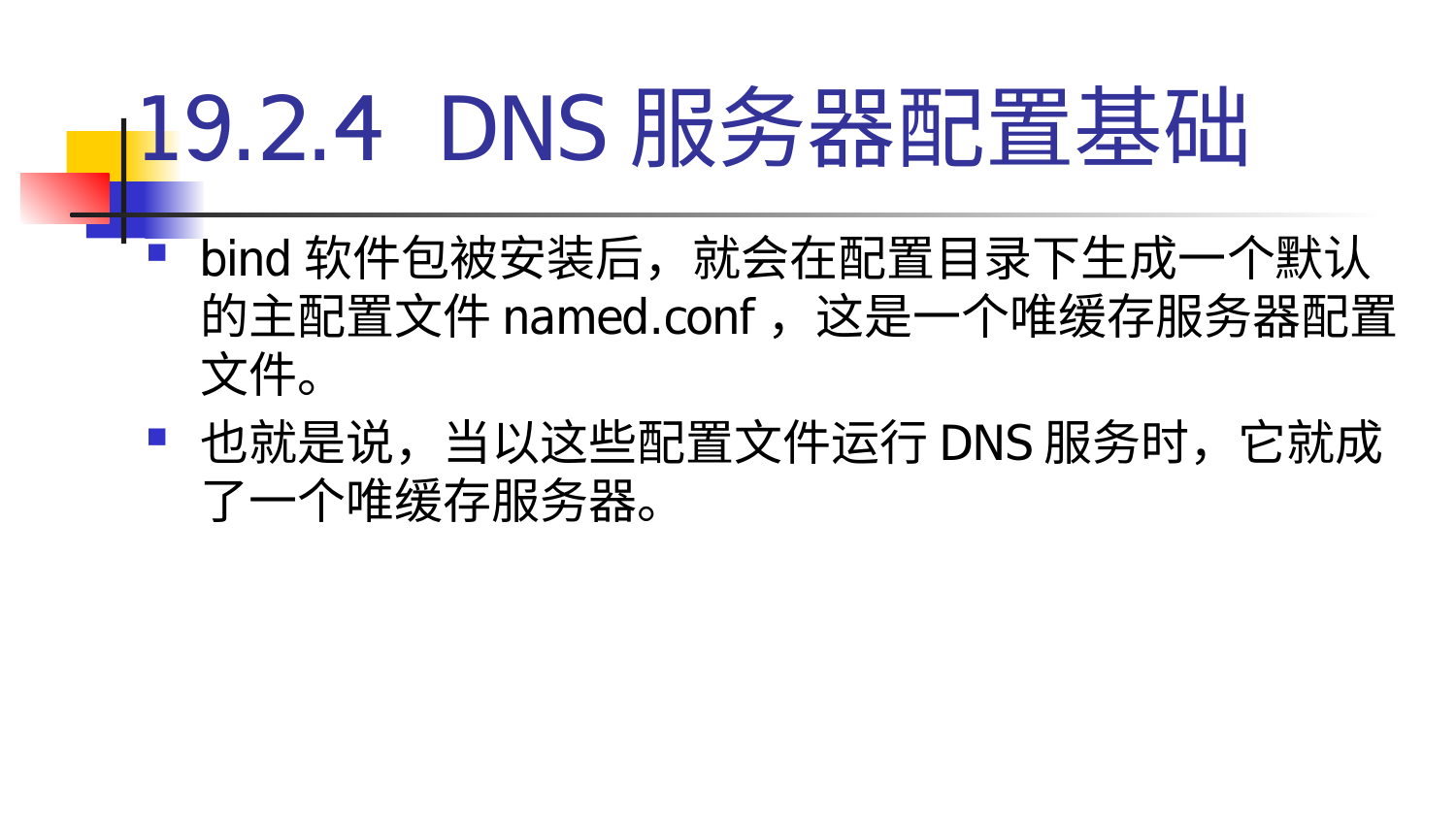

# 19.2.4  DNS服务器配置基础
bind软件包被安装后，就会在配置目录下生成一个默认的主配置文件named.conf，这是一个唯缓存服务器配置文件。
也就是说，当以这些配置文件运行DNS服务时，它就成了一个唯缓存服务器。